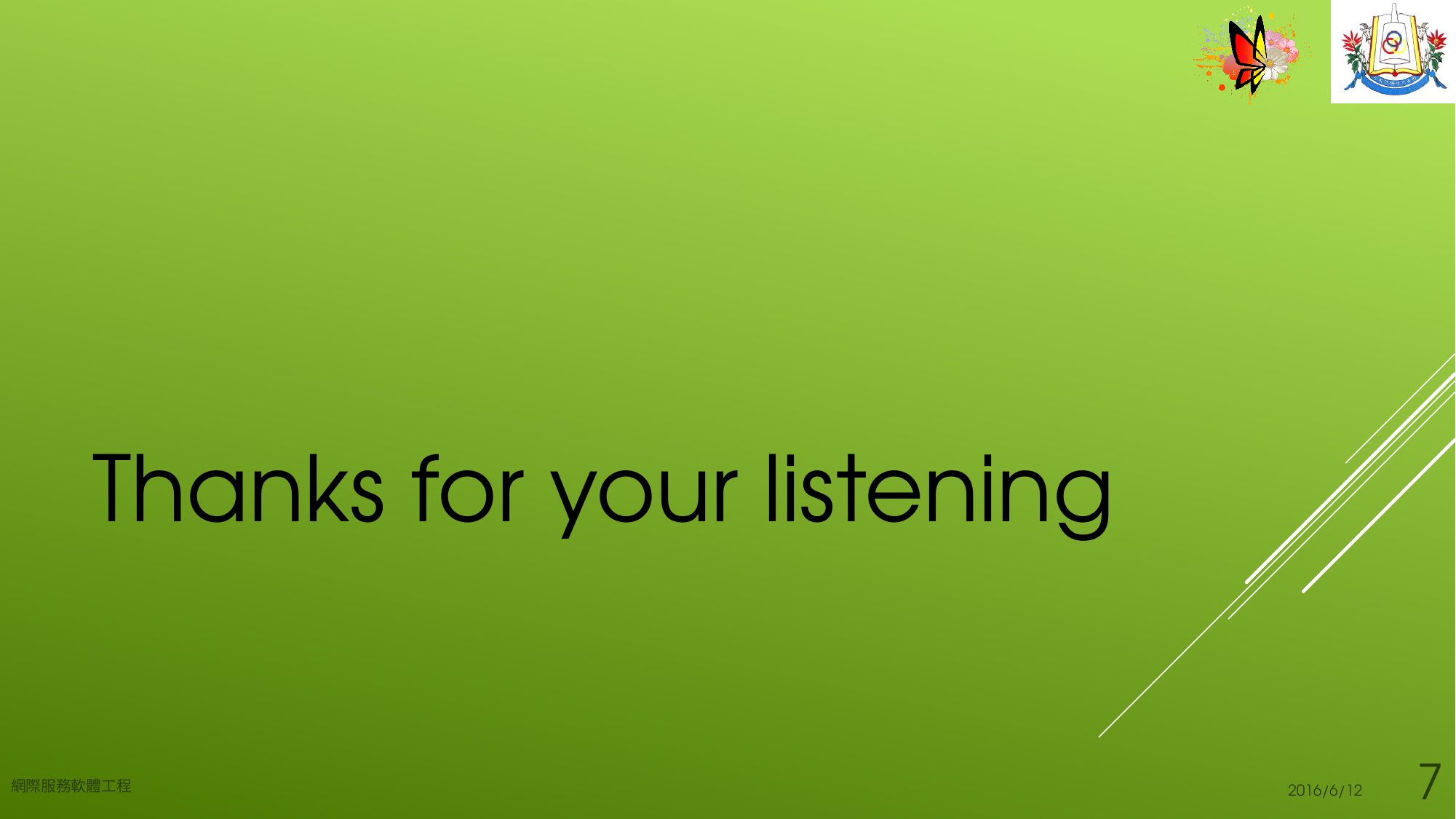

#

Thanks for your listening

7
網際服務軟體工程
2016/6/12